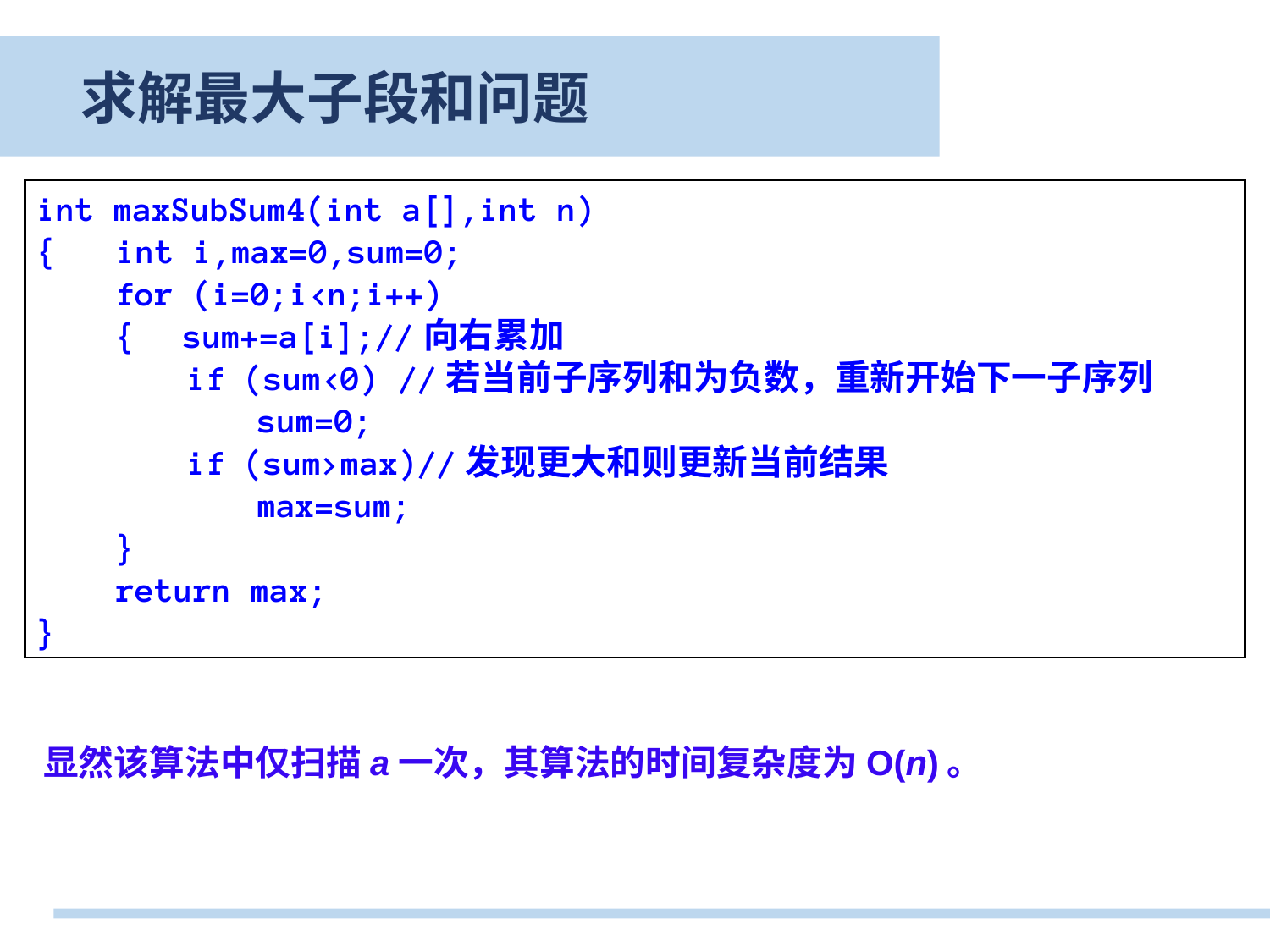

求解最大子段和问题
int maxSubSum4(int a[],int n)
{　 int i,max=0,sum=0;
　　for (i=0;i<n;i++)
　　{	 sum+=a[i];//向右累加
　　　　if (sum<0) //若当前子序列和为负数，重新开始下一子序列
　　　　　　sum=0;
　　　　if (sum>max)//发现更大和则更新当前结果
　　　　　　max=sum;
　　}
　　return max;
}
显然该算法中仅扫描a一次，其算法的时间复杂度为O(n)。